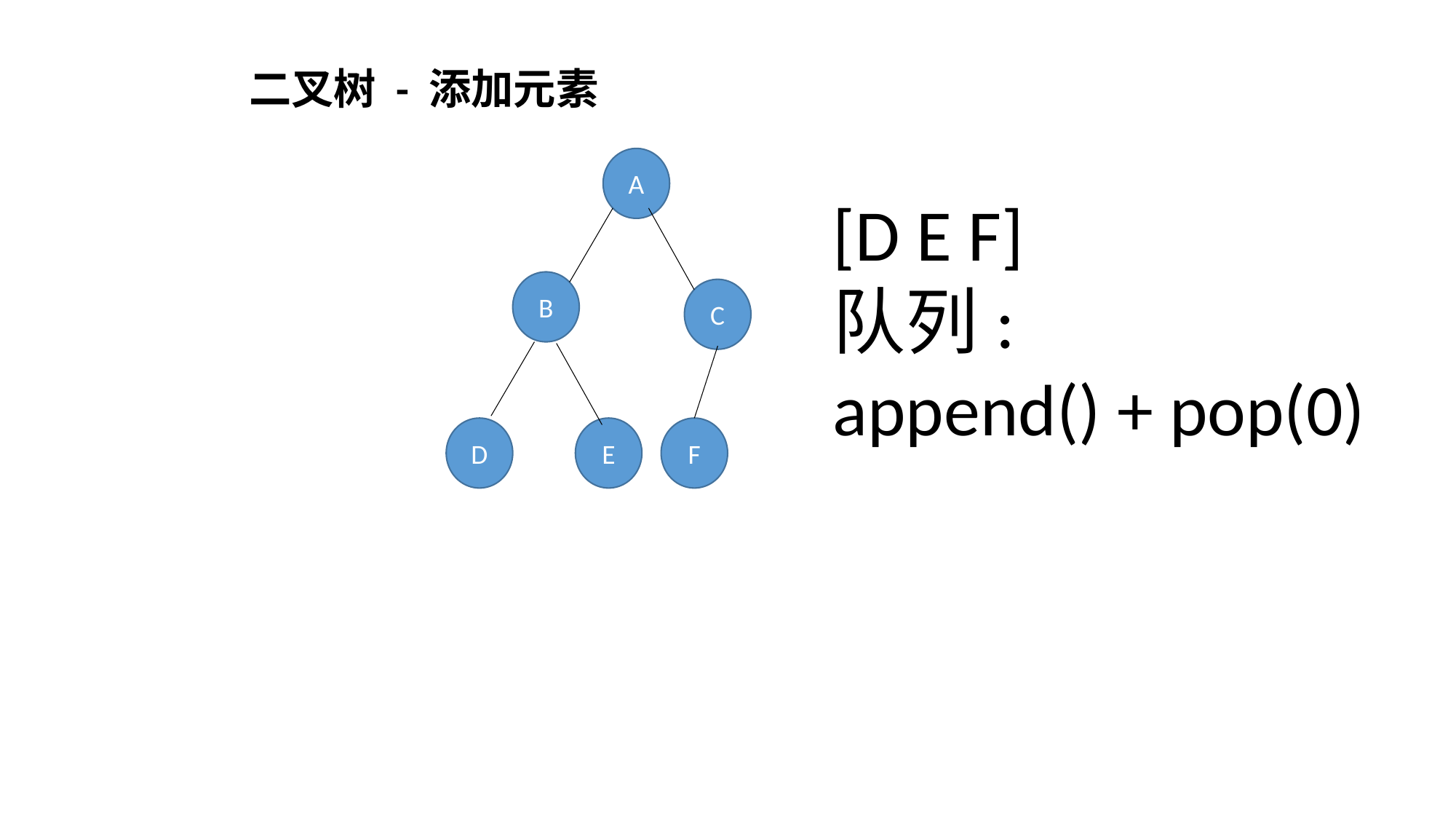

二叉树 - 添加元素
A
[D E F]
队列:
append() + pop(0)

B
C
D
E
F